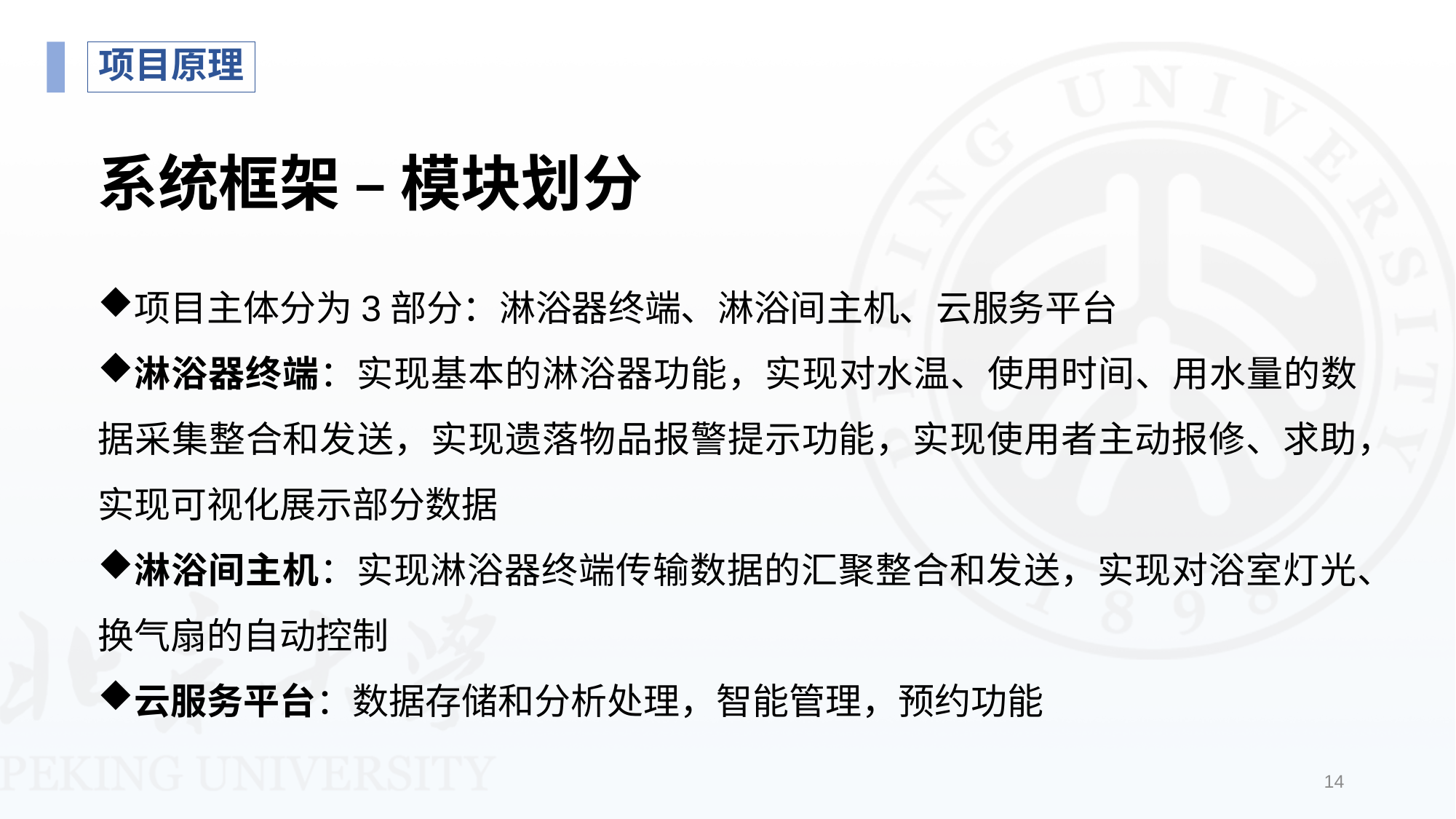

项目原理
# 系统框架 – 模块划分
项目主体分为3部分：淋浴器终端、淋浴间主机、云服务平台
淋浴器终端：实现基本的淋浴器功能，实现对水温、使用时间、用水量的数据采集整合和发送，实现遗落物品报警提示功能，实现使用者主动报修、求助，实现可视化展示部分数据
淋浴间主机：实现淋浴器终端传输数据的汇聚整合和发送，实现对浴室灯光、换气扇的自动控制
云服务平台：数据存储和分析处理，智能管理，预约功能
14